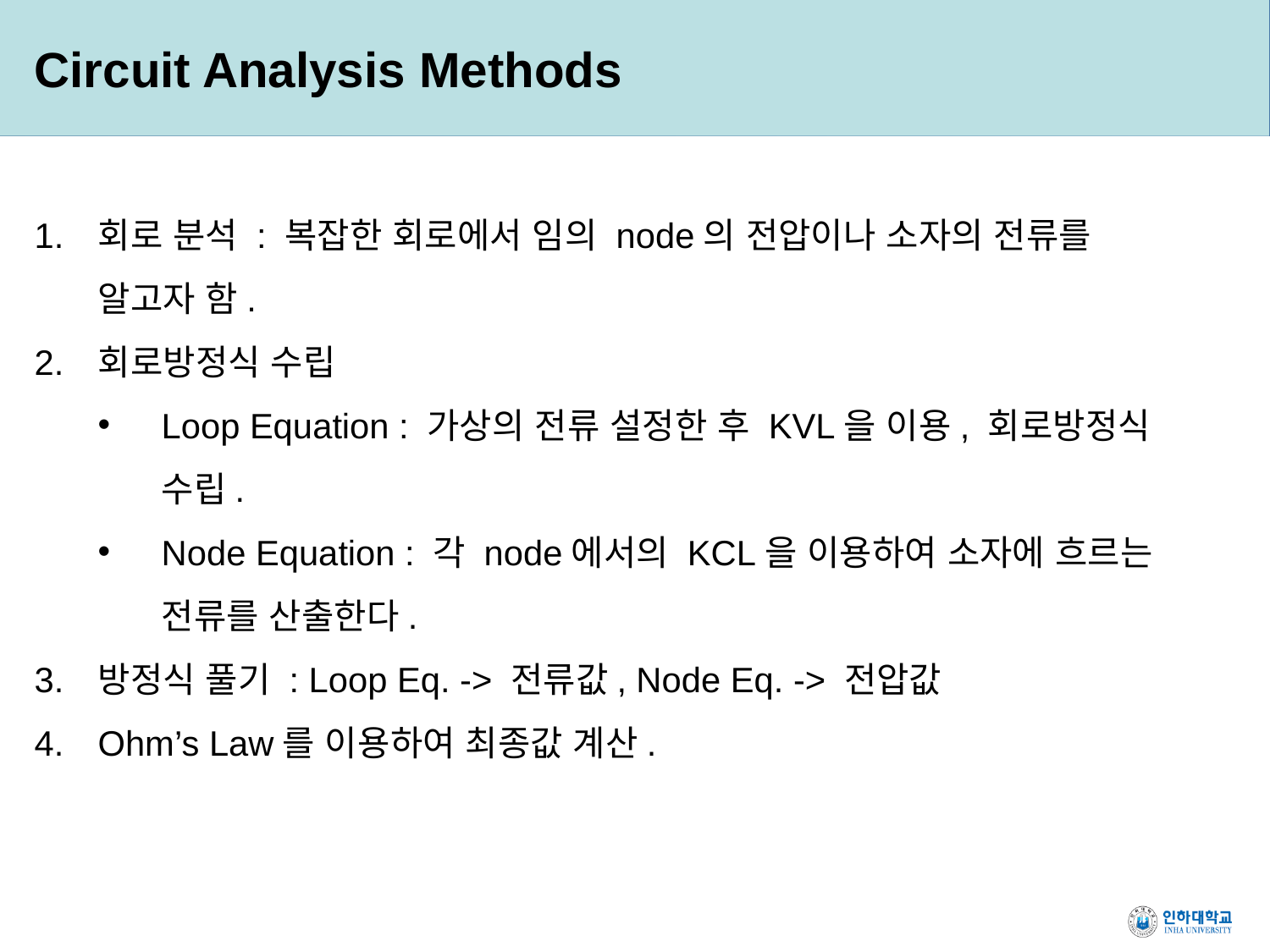

Circuit Analysis Methods
회로 분석 : 복잡한 회로에서 임의 node의 전압이나 소자의 전류를 알고자 함.
회로방정식 수립
Loop Equation : 가상의 전류 설정한 후 KVL을 이용, 회로방정식 수립.
Node Equation : 각 node에서의 KCL을 이용하여 소자에 흐르는 전류를 산출한다.
방정식 풀기 : Loop Eq. -> 전류값, Node Eq. -> 전압값
Ohm’s Law를 이용하여 최종값 계산.